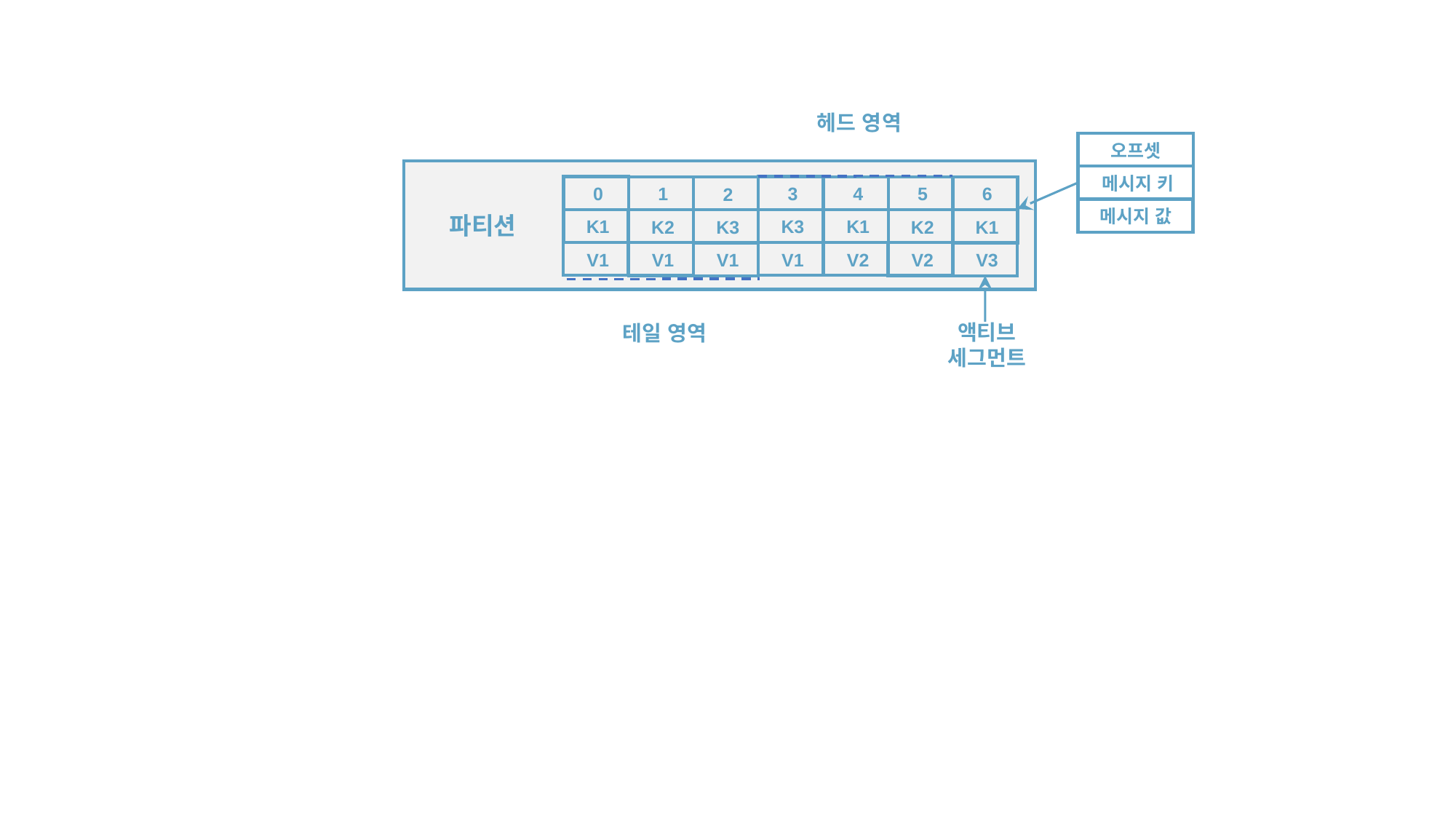

헤드 영역

오프셋

메시지 키

0

3

6

4

1

5

2

메시지 값
파티션

K1

K3

K1

K2

K2

K3

K1

V1

V1

V2

V1

V2

V3

V1
액티브 세그먼트
테일 영역